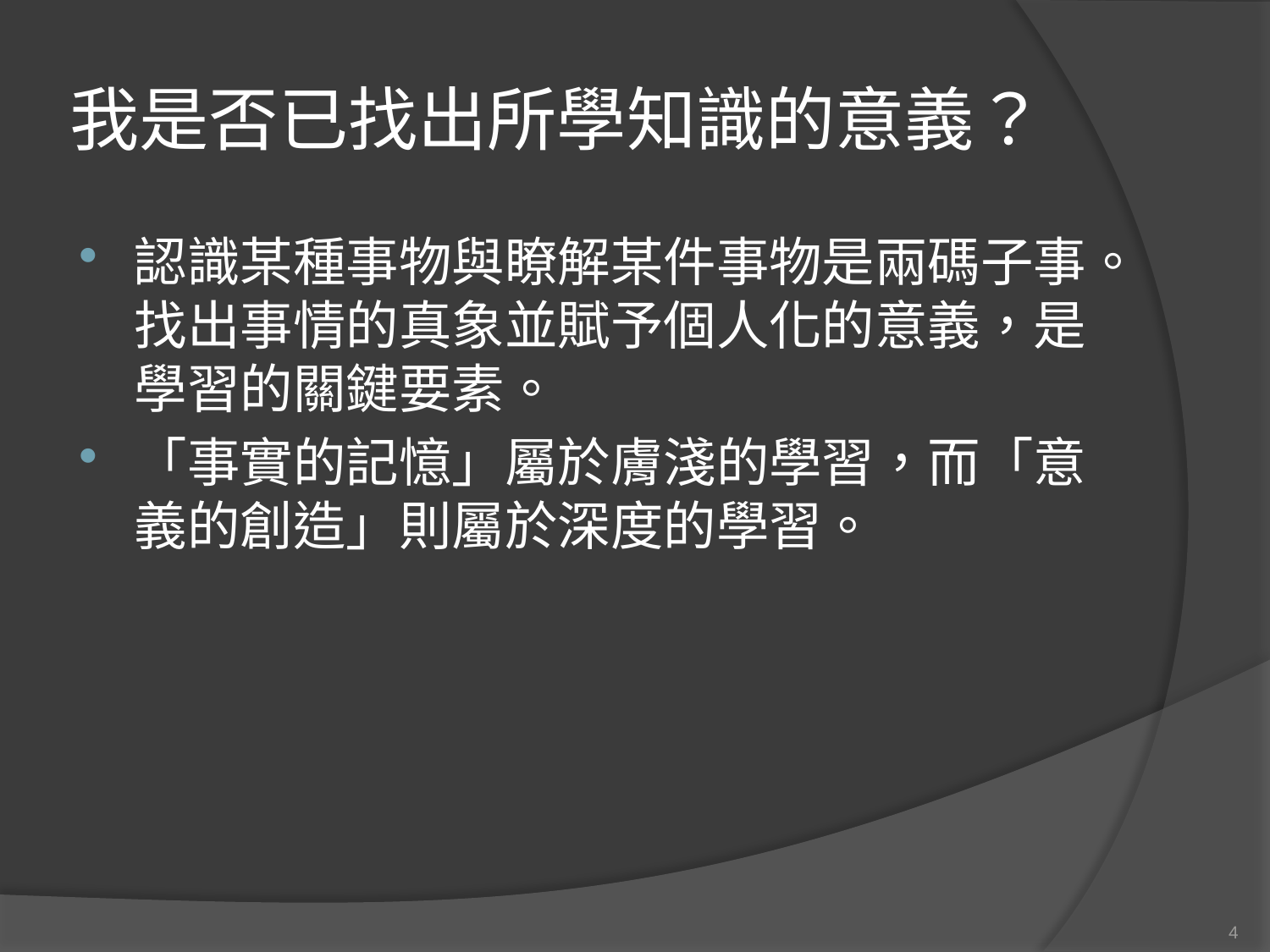

# 我是否已找出所學知識的意義？
認識某種事物與瞭解某件事物是兩碼子事。找出事情的真象並賦予個人化的意義，是學習的關鍵要素。
「事實的記憶」屬於膚淺的學習，而「意義的創造」則屬於深度的學習。

4